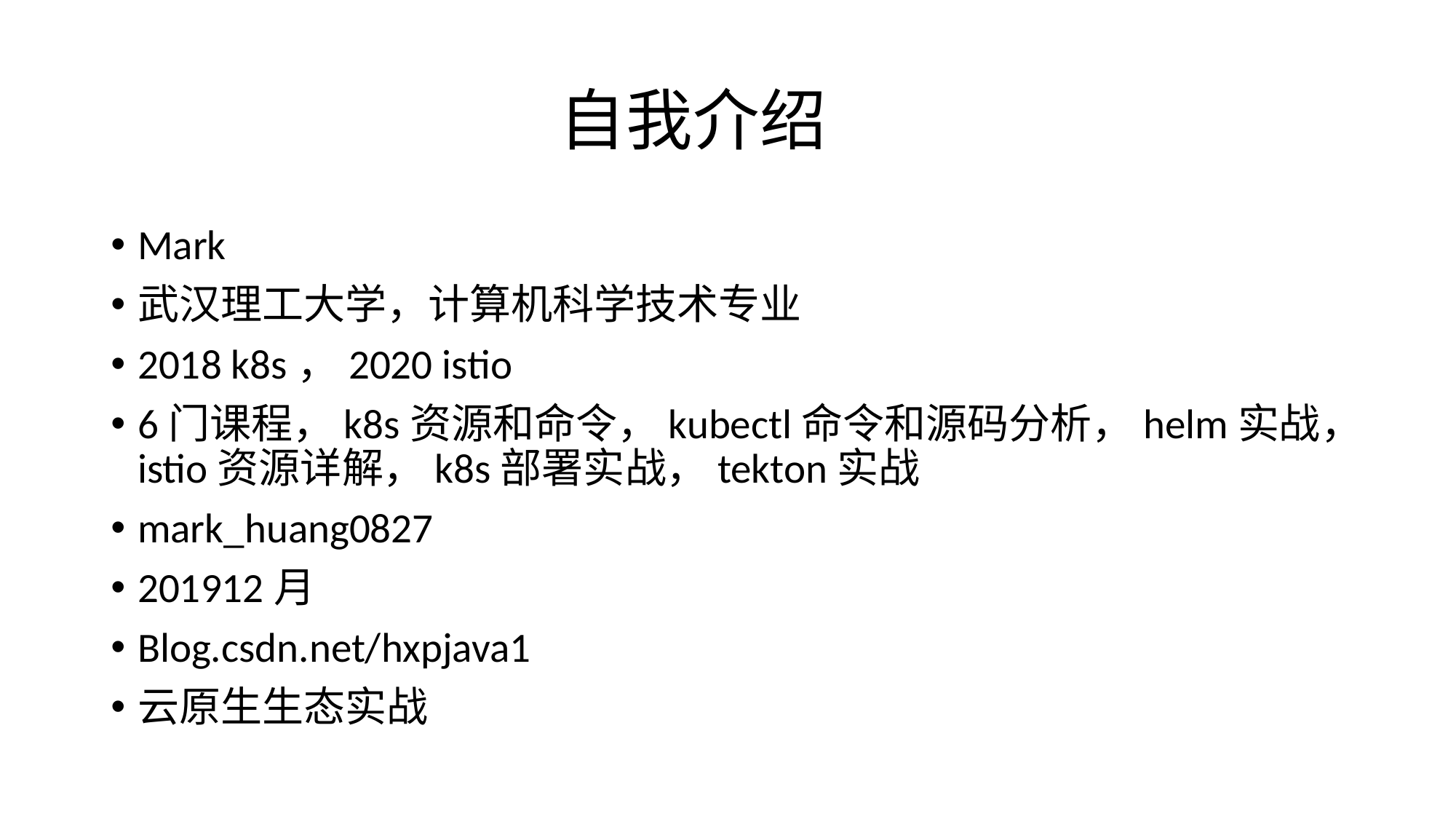

# 自我介绍
Mark
武汉理工大学，计算机科学技术专业
2018 k8s，2020 istio
6门课程，k8s资源和命令，kubectl命令和源码分析，helm实战，istio资源详解，k8s部署实战，tekton实战
mark_huang0827
201912月
Blog.csdn.net/hxpjava1
云原生生态实战